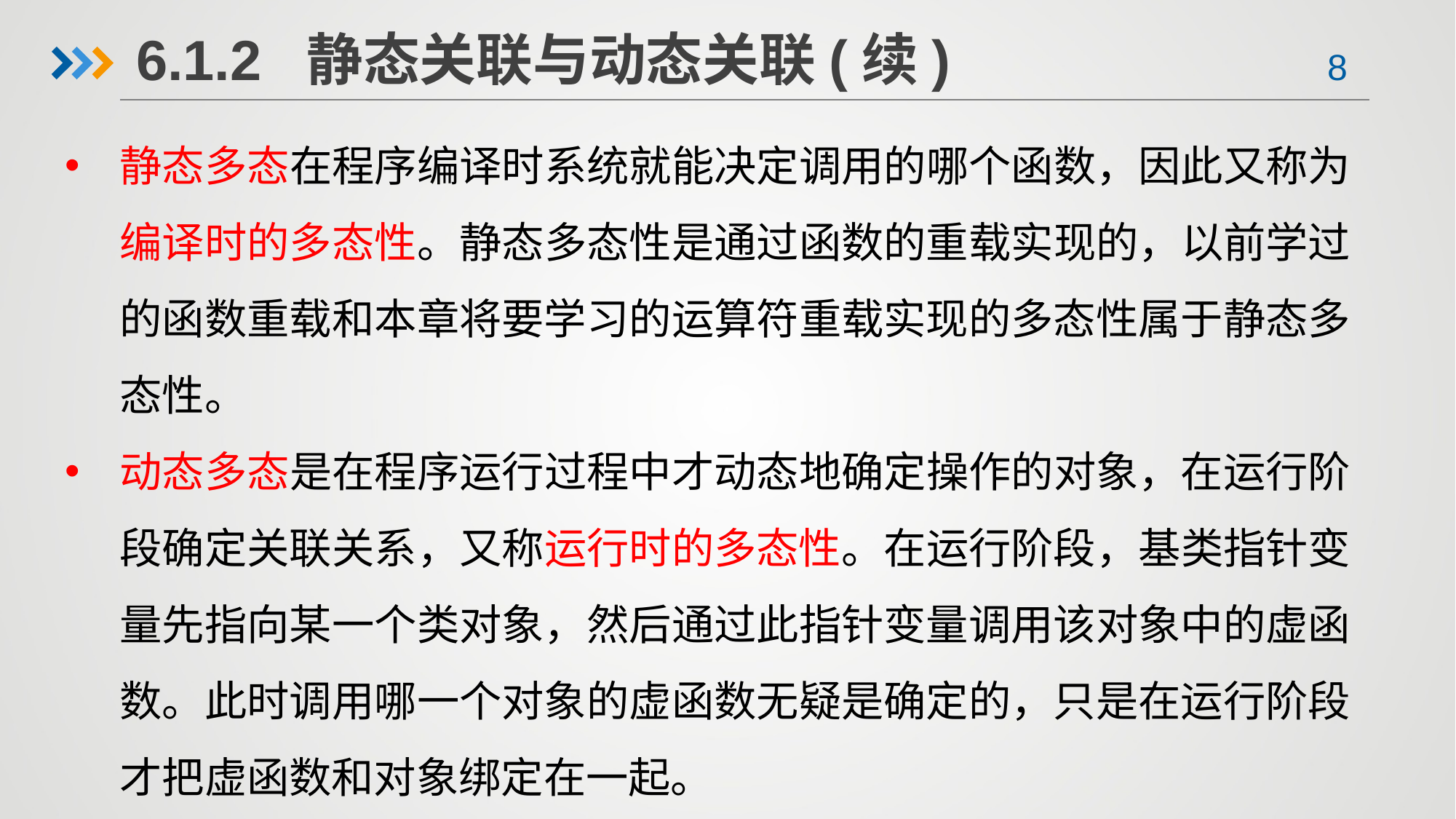

6.1.2  静态关联与动态关联(续)
静态多态在程序编译时系统就能决定调用的哪个函数，因此又称为编译时的多态性。静态多态性是通过函数的重载实现的，以前学过的函数重载和本章将要学习的运算符重载实现的多态性属于静态多态性。
动态多态是在程序运行过程中才动态地确定操作的对象，在运行阶段确定关联关系，又称运行时的多态性。在运行阶段，基类指针变量先指向某一个类对象，然后通过此指针变量调用该对象中的虚函数。此时调用哪一个对象的虚函数无疑是确定的，只是在运行阶段才把虚函数和对象绑定在一起。